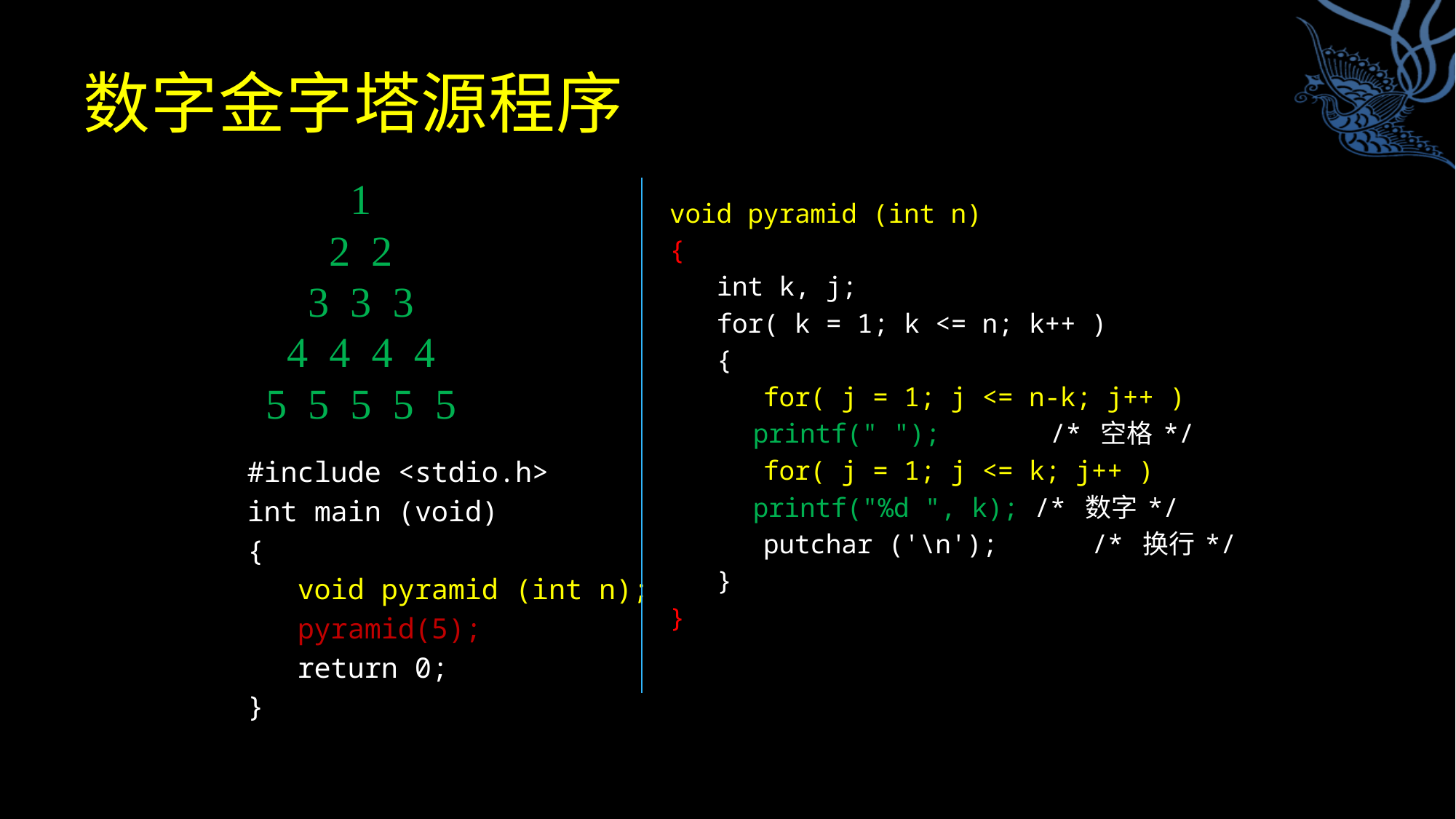

# 数字金字塔源程序
        1
      2  2
    3  3  3
  4  4  4  4
5  5  5  5  5
void pyramid (int n)
{
   int k, j;
   for( k = 1; k <= n; k++ )
   {
      for( j = 1; j <= n-k; j++ )
	 printf(" ");       /* 空格 */
      for( j = 1; j <= k; j++ )
	 printf("%d ", k); /* 数字 */
      putchar ('\n');      /* 换行 */
   }
}

#include <stdio.h>
int main (void)
{
   void pyramid (int n);
   pyramid(5);
   return 0;
}